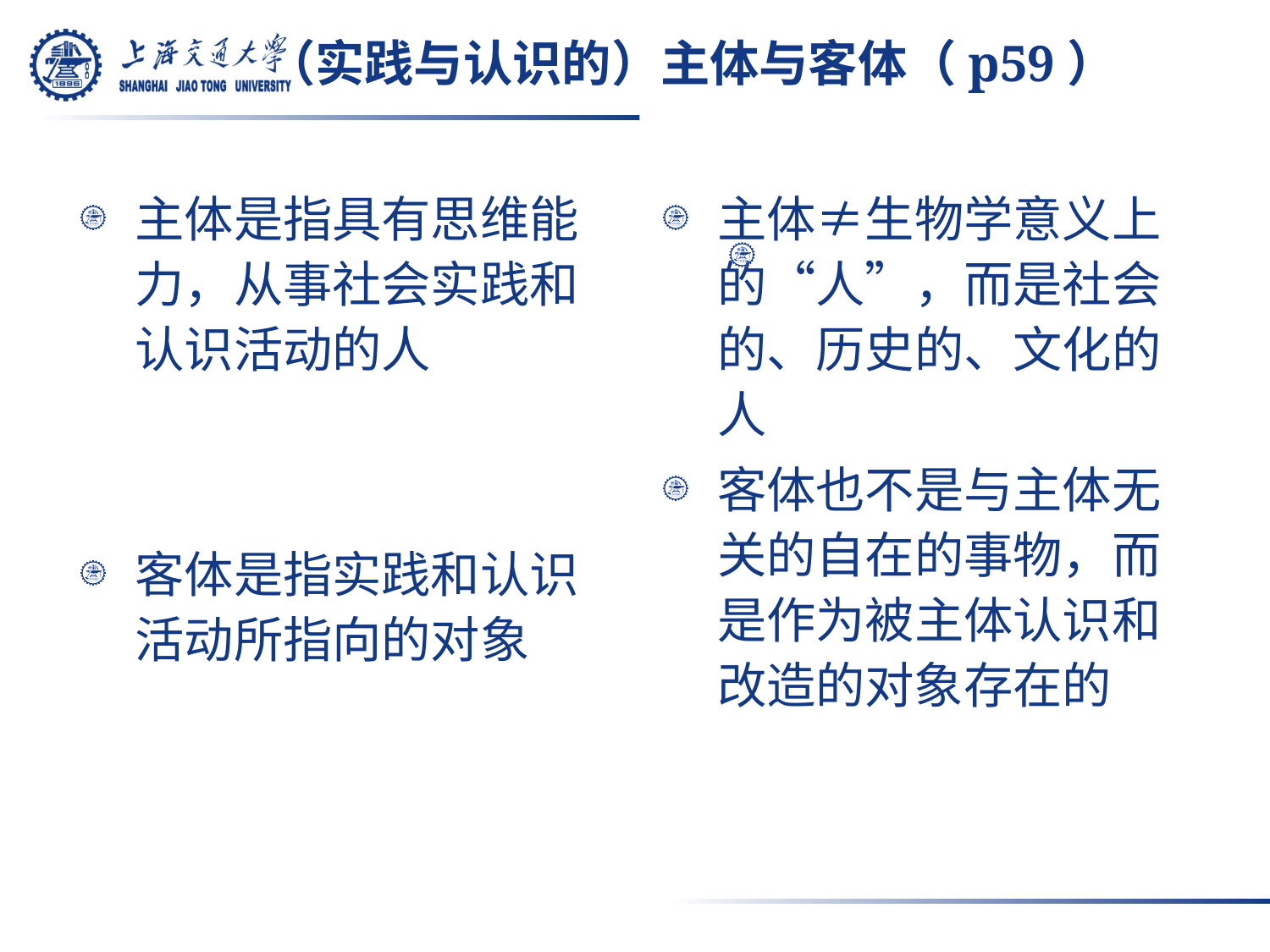

# （实践与认识的）主体与客体（p59）
主体是指具有思维能力，从事社会实践和认识活动的人

客体是指实践和认识活动所指向的对象
主体≠生物学意义上的“人”，而是社会的、历史的、文化的人
客体也不是与主体无关的自在的事物，而是作为被主体认识和改造的对象存在的